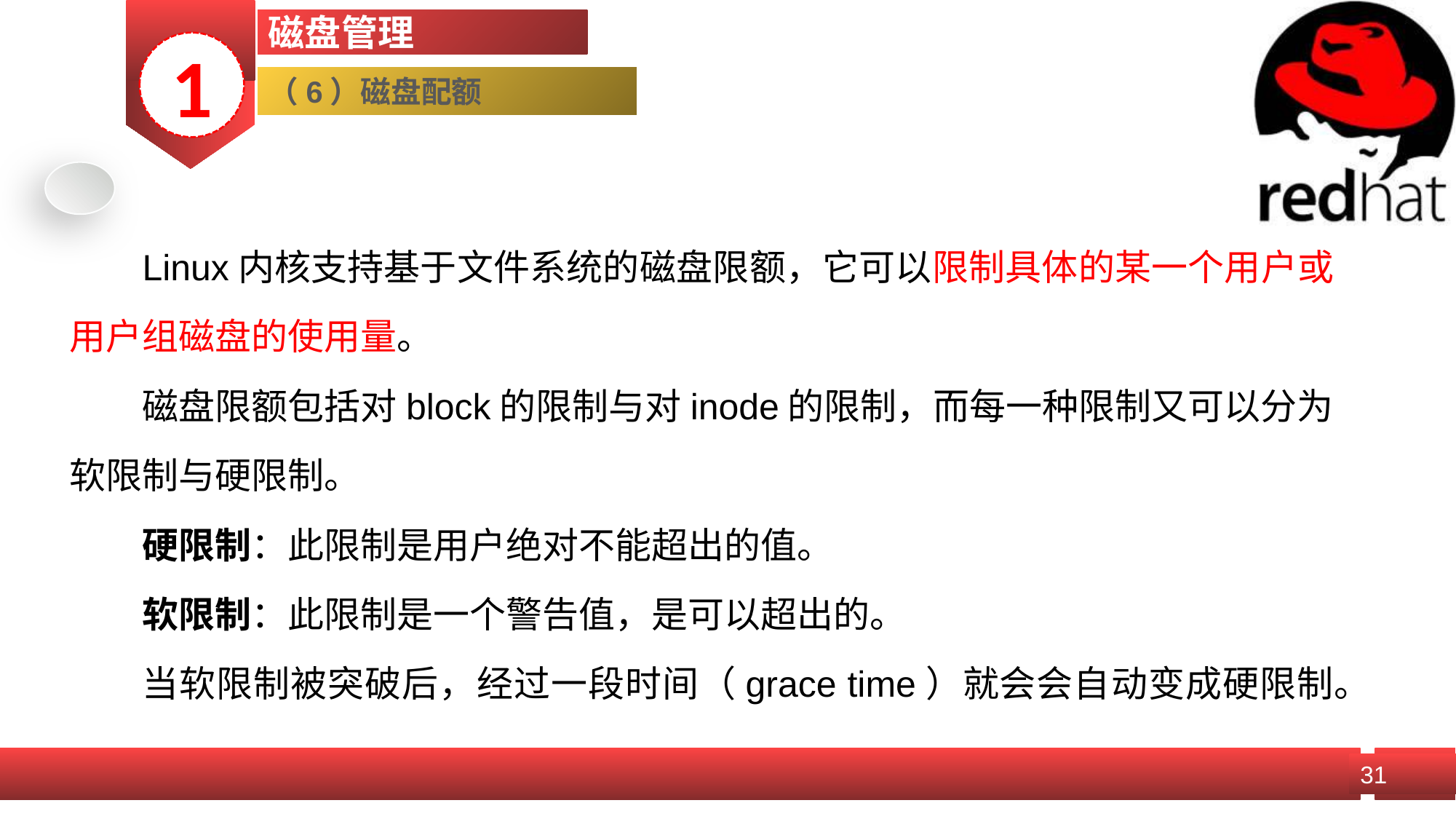

磁盘管理
1
（6）磁盘配额

Linux内核支持基于文件系统的磁盘限额，它可以限制具体的某一个用户或用户组磁盘的使用量。
磁盘限额包括对block的限制与对inode的限制，而每一种限制又可以分为软限制与硬限制。
硬限制：此限制是用户绝对不能超出的值。
软限制：此限制是一个警告值，是可以超出的。
当软限制被突破后，经过一段时间（grace time）就会会自动变成硬限制。